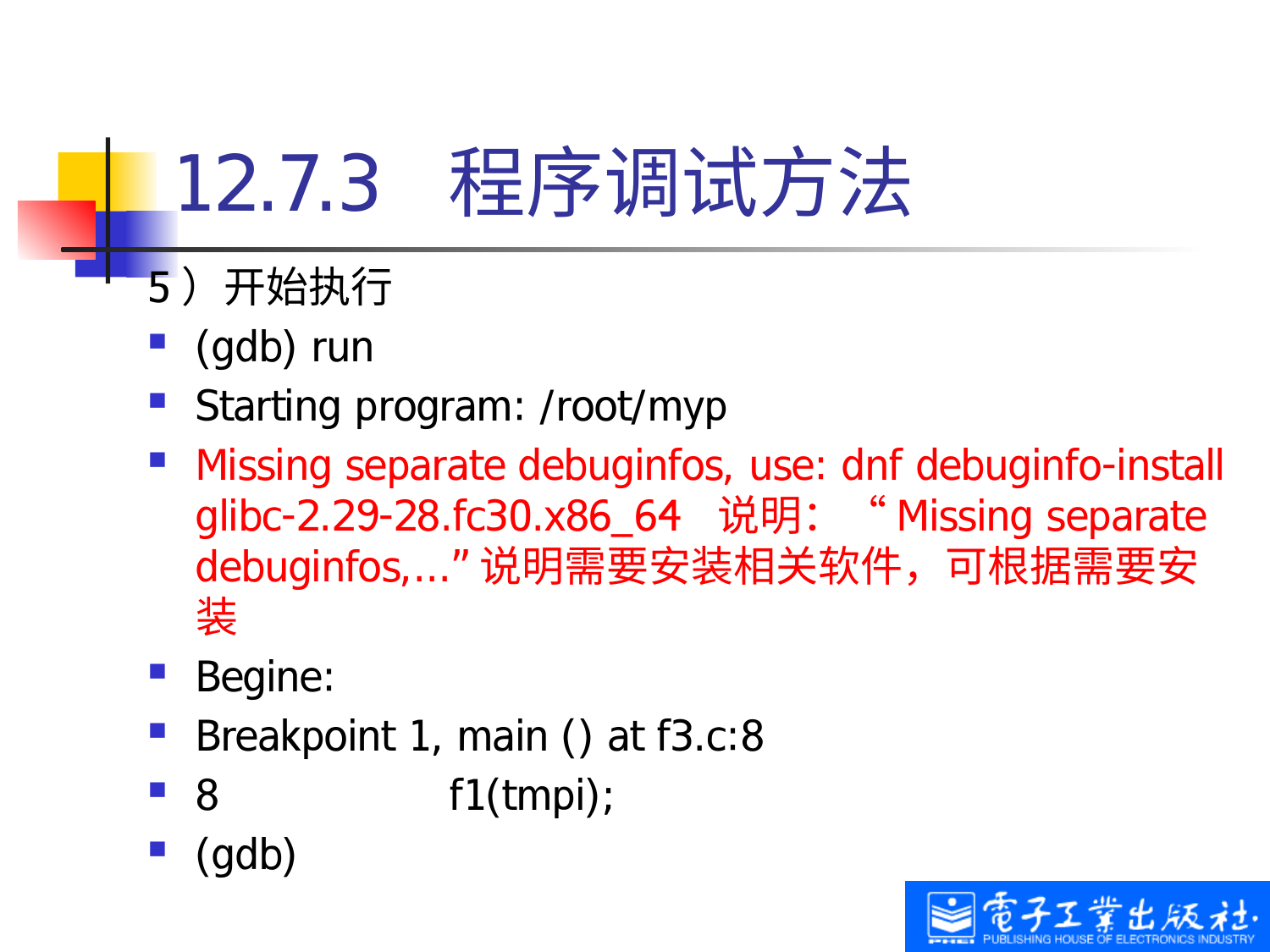

# 12.7.3  程序调试方法
5）开始执行
(gdb) run
Starting program: /root/myp
Missing separate debuginfos, use: dnf debuginfo-install glibc-2.29-28.fc30.x86_64  说明：“Missing separate debuginfos,...”说明需要安装相关软件，可根据需要安装
Begine:
Breakpoint 1, main () at f3.c:8
8		f1(tmpi);
(gdb)